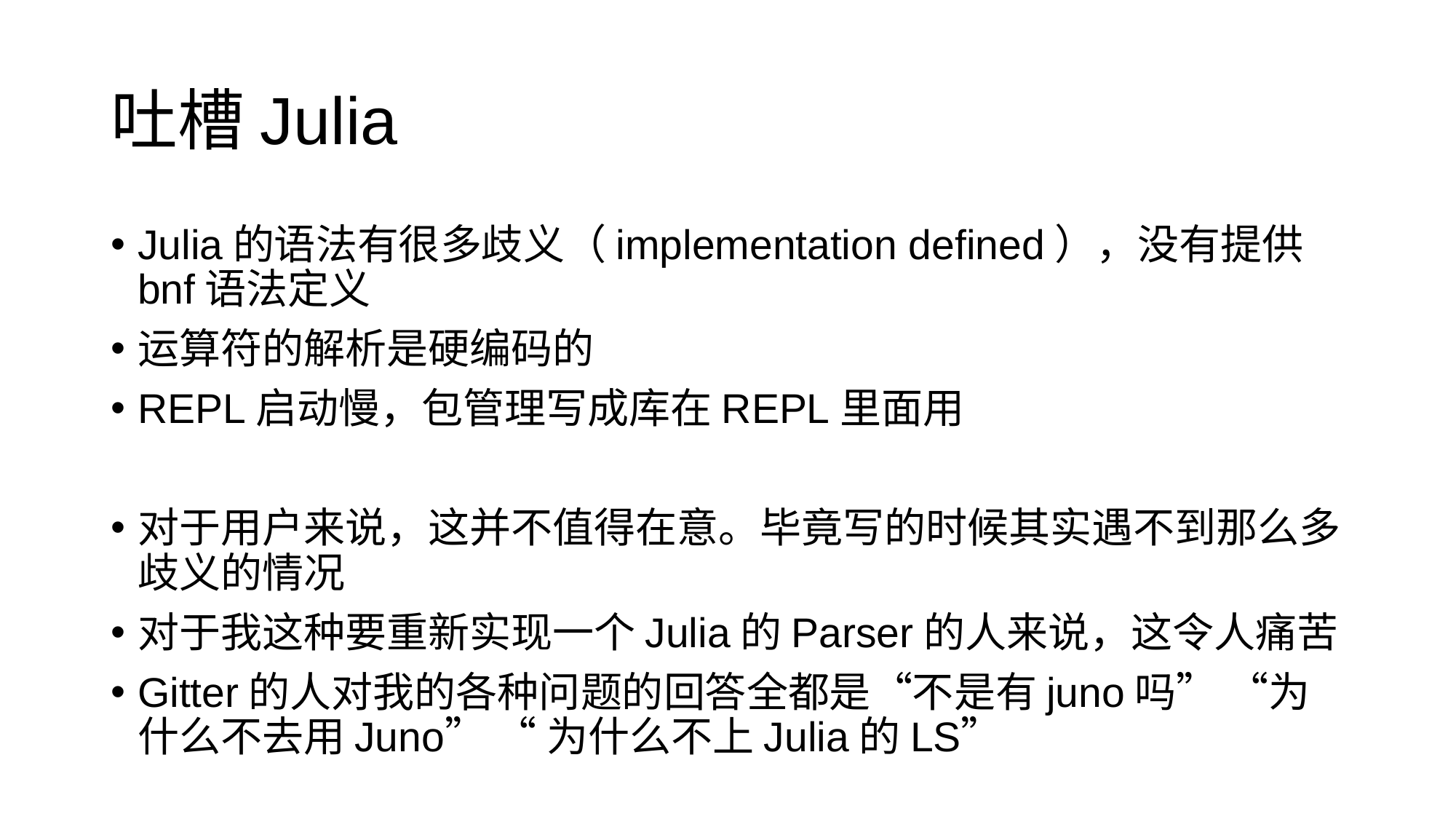

# 吐槽Julia
Julia的语法有很多歧义（implementation defined），没有提供bnf语法定义
运算符的解析是硬编码的
REPL启动慢，包管理写成库在REPL里面用

对于用户来说，这并不值得在意。毕竟写的时候其实遇不到那么多歧义的情况
对于我这种要重新实现一个Julia的Parser的人来说，这令人痛苦
Gitter的人对我的各种问题的回答全都是“不是有juno吗” “为什么不去用Juno” “为什么不上Julia的LS”